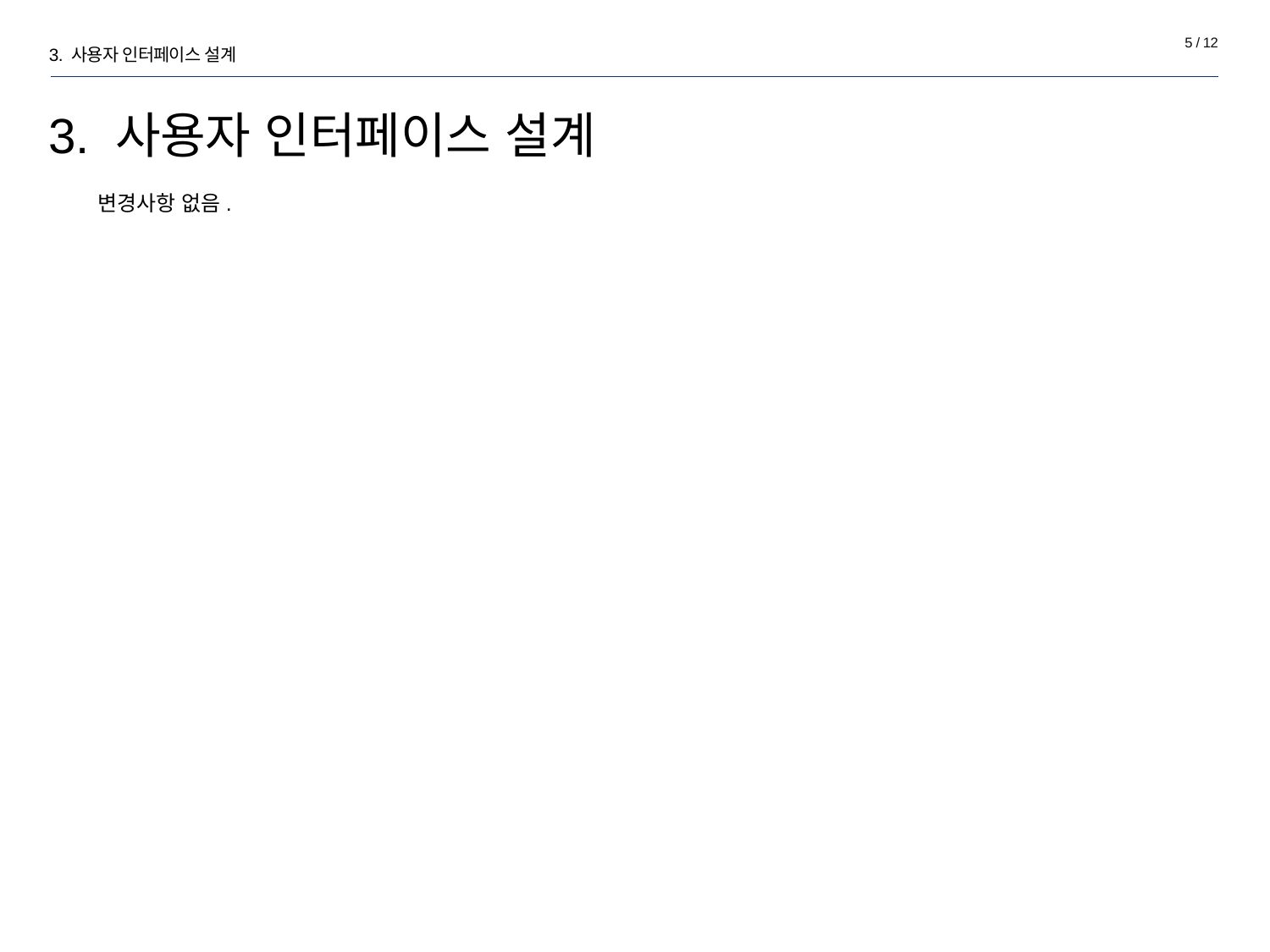

5 / 12
3. 사용자 인터페이스 설계
# 3. 사용자 인터페이스 설계
변경사항 없음.